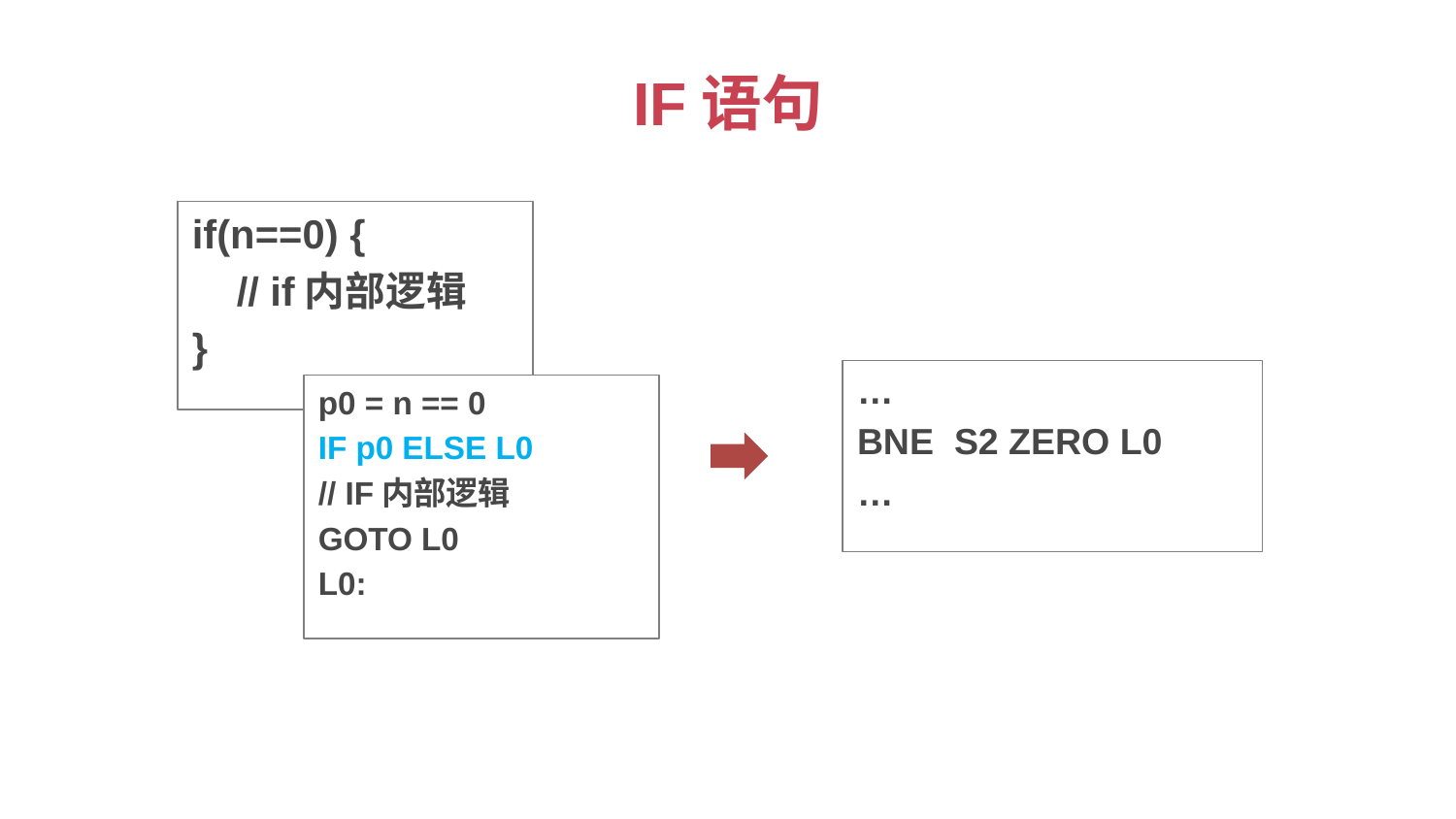

# IF语句
if(n==0) {
    // if内部逻辑
}
…
BNE  S2 ZERO L0
…
p0 = n == 0
IF p0 ELSE L0
// IF内部逻辑
GOTO L0
L0: